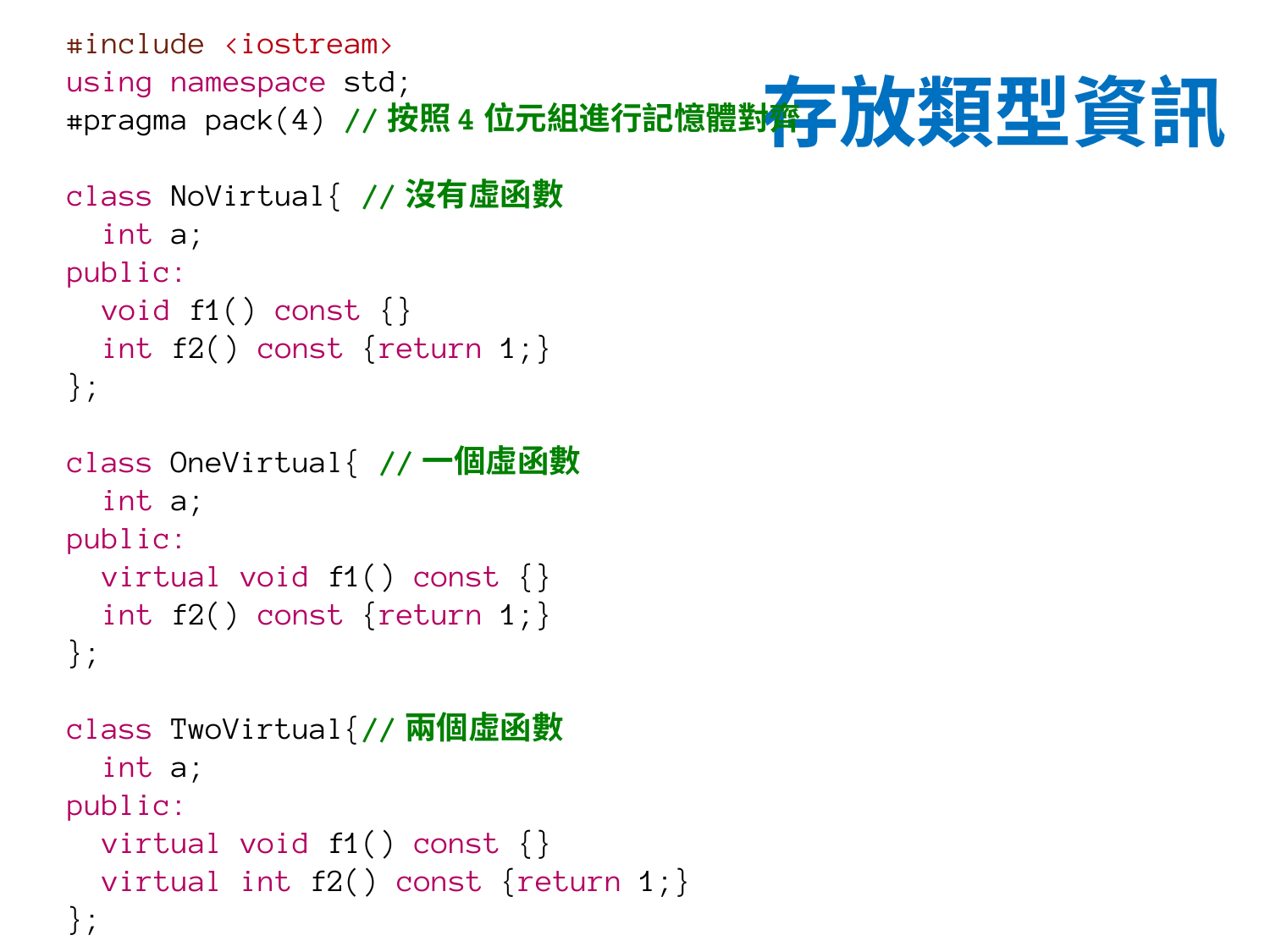

#include <iostream>
using namespace std;
#pragma pack(4) //按照4位元組進行記憶體對齊

class NoVirtual{ //沒有虛函數
  int a;
public:
  void f1() const {}
  int f2() const {return 1;}
};

class OneVirtual{ //一個虛函數
  int a;
public:
  virtual void f1() const {}
  int f2() const {return 1;}
};

class TwoVirtual{//兩個虛函數
  int a;
public:
  virtual void f1() const {}
  virtual int f2() const {return 1;}
};
# 存放類型資訊